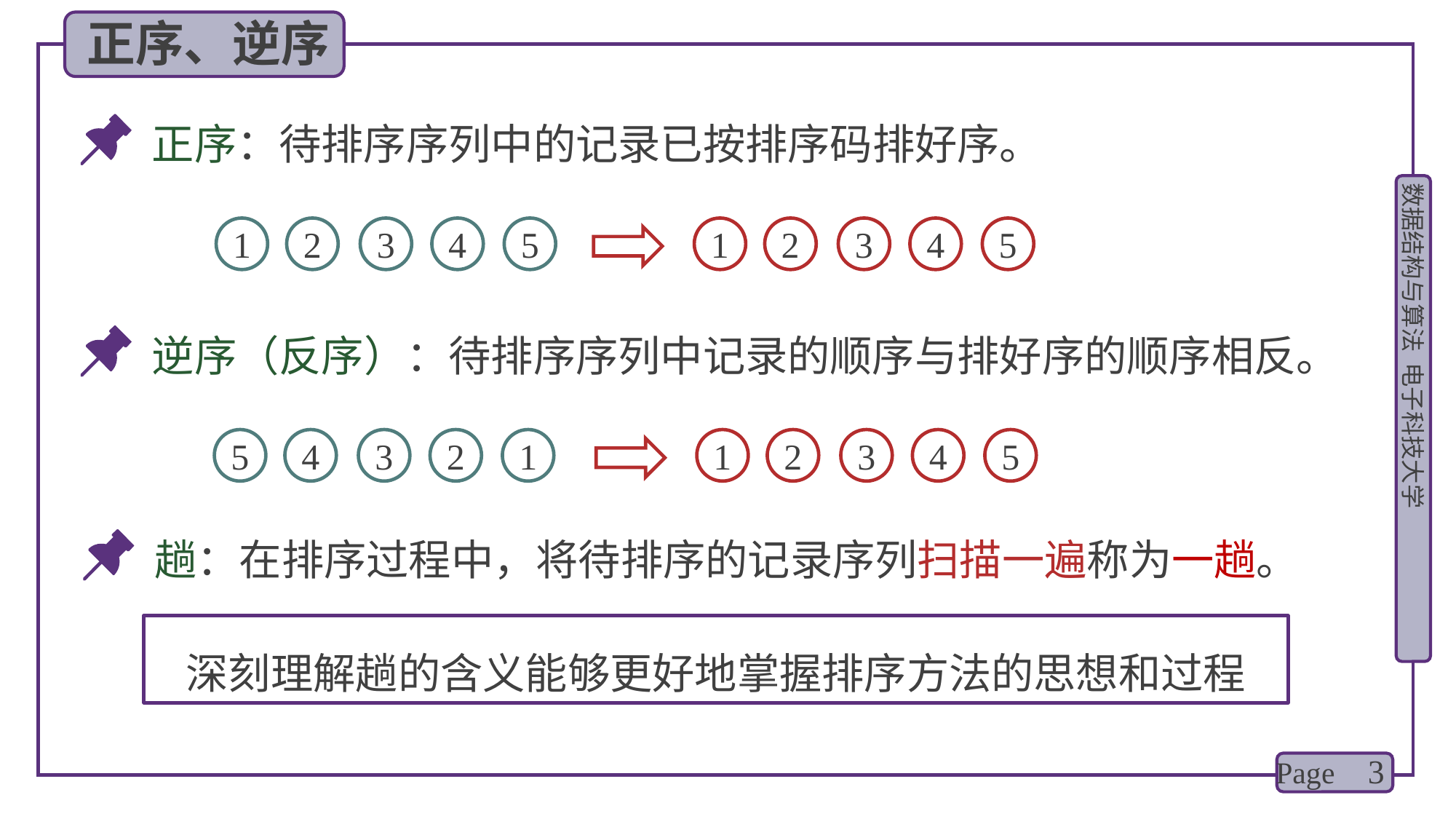

正序、逆序

正序：待排序序列中的记录已按排序码排好序。

1
2
3
4
5
1
2
3
4
5

逆序（反序）：待排序序列中记录的顺序与排好序的顺序相反。

5
4
3
2
1
1
2
3
4
5

趟：在排序过程中，将待排序的记录序列扫描一遍称为一趟。

深刻理解趟的含义能够更好地掌握排序方法的思想和过程